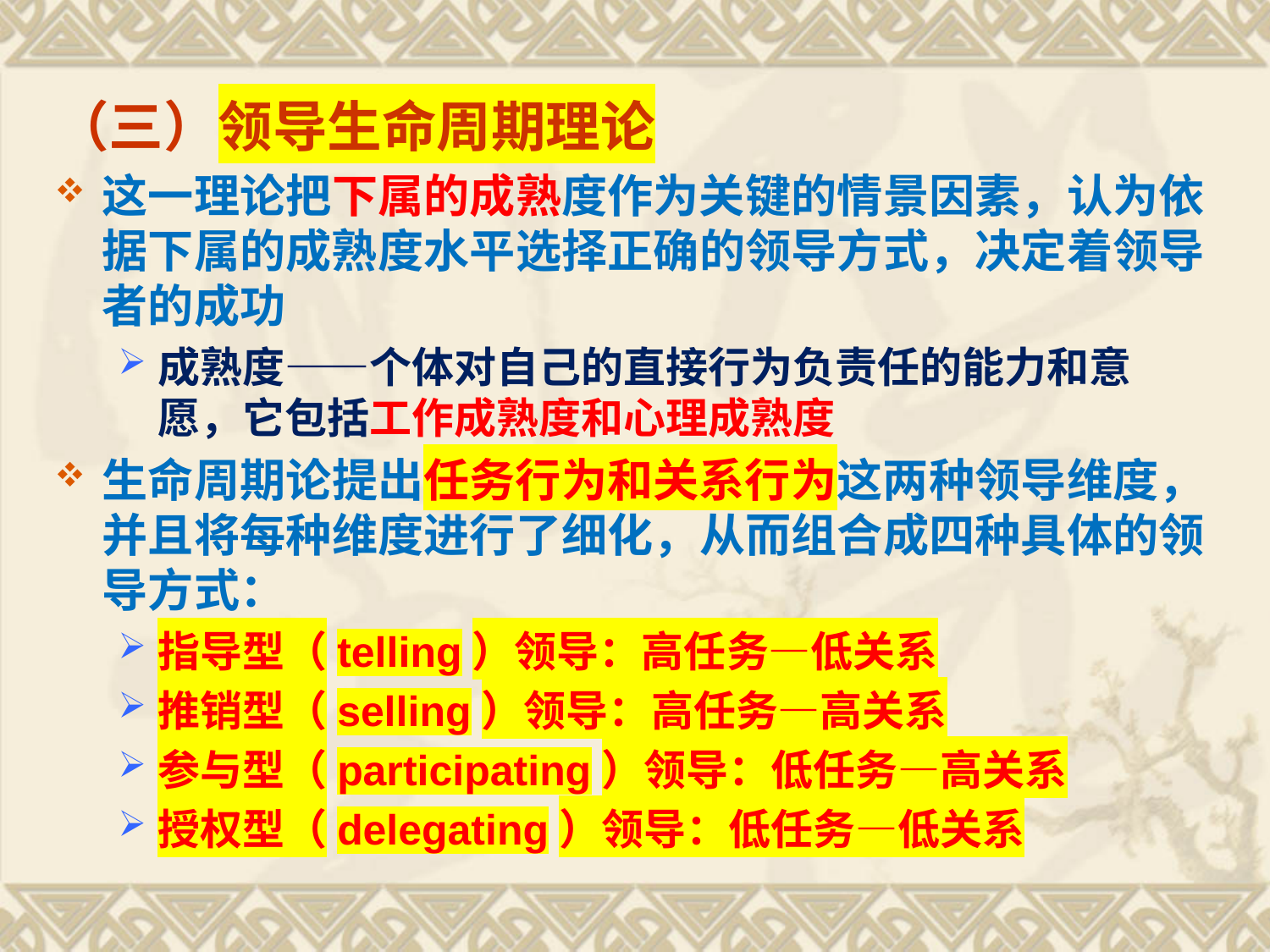

（三）领导生命周期理论
这一理论把下属的成熟度作为关键的情景因素，认为依据下属的成熟度水平选择正确的领导方式，决定着领导者的成功
成熟度——个体对自己的直接行为负责任的能力和意愿，它包括工作成熟度和心理成熟度
生命周期论提出任务行为和关系行为这两种领导维度，并且将每种维度进行了细化，从而组合成四种具体的领导方式：
指导型（telling）领导：高任务—低关系
推销型（selling）领导：高任务—高关系
参与型（participating）领导：低任务—高关系
授权型（delegating）领导：低任务—低关系